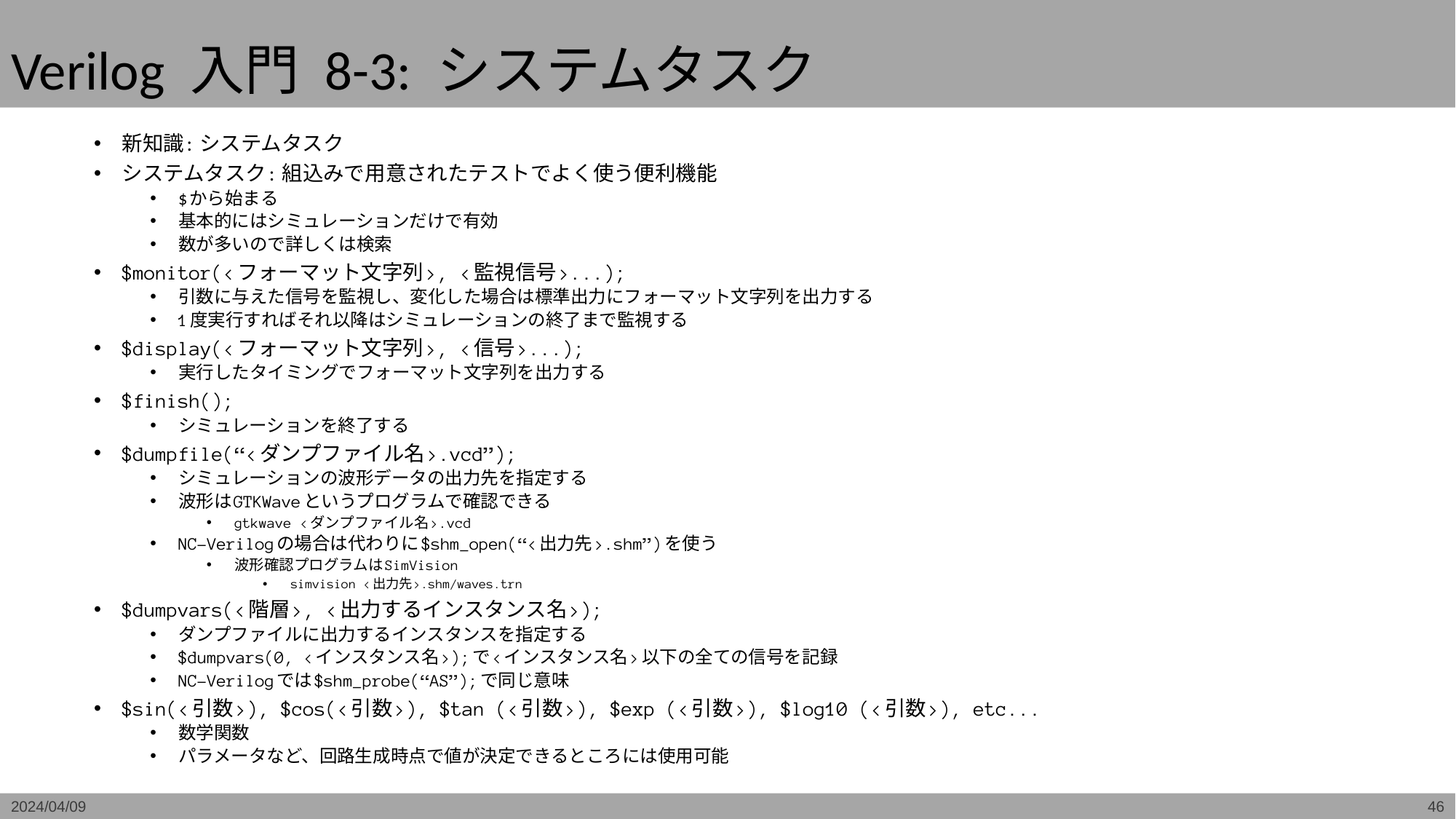

# Verilog 入門 8-3: システムタスク
新知識: システムタスク
システムタスク: 組込みで用意されたテストでよく使う便利機能
$から始まる
基本的にはシミュレーションだけで有効
数が多いので詳しくは検索
$monitor(<フォーマット文字列>, <監視信号>...);
引数に与えた信号を監視し、変化した場合は標準出力にフォーマット文字列を出力する
1度実行すればそれ以降はシミュレーションの終了まで監視する
$display(<フォーマット文字列>, <信号>...);
実行したタイミングでフォーマット文字列を出力する
$finish();
シミュレーションを終了する
$dumpfile(“<ダンプファイル名>.vcd”);
シミュレーションの波形データの出力先を指定する
波形はGTKWaveというプログラムで確認できる
gtkwave <ダンプファイル名>.vcd
NC-Verilogの場合は代わりに$shm_open(“<出力先>.shm”)を使う
波形確認プログラムはSimVision
simvision <出力先>.shm/waves.trn
$dumpvars(<階層>, <出力するインスタンス名>);
ダンプファイルに出力するインスタンスを指定する
$dumpvars(0, <インスタンス名>);で<インスタンス名>以下の全ての信号を記録
NC-Verilogでは$shm_probe(“AS”);で同じ意味
$sin(<引数>), $cos(<引数>), $tan (<引数>), $exp (<引数>), $log10 (<引数>), etc...
数学関数
パラメータなど、回路生成時点で値が決定できるところには使用可能
2024/04/09
46